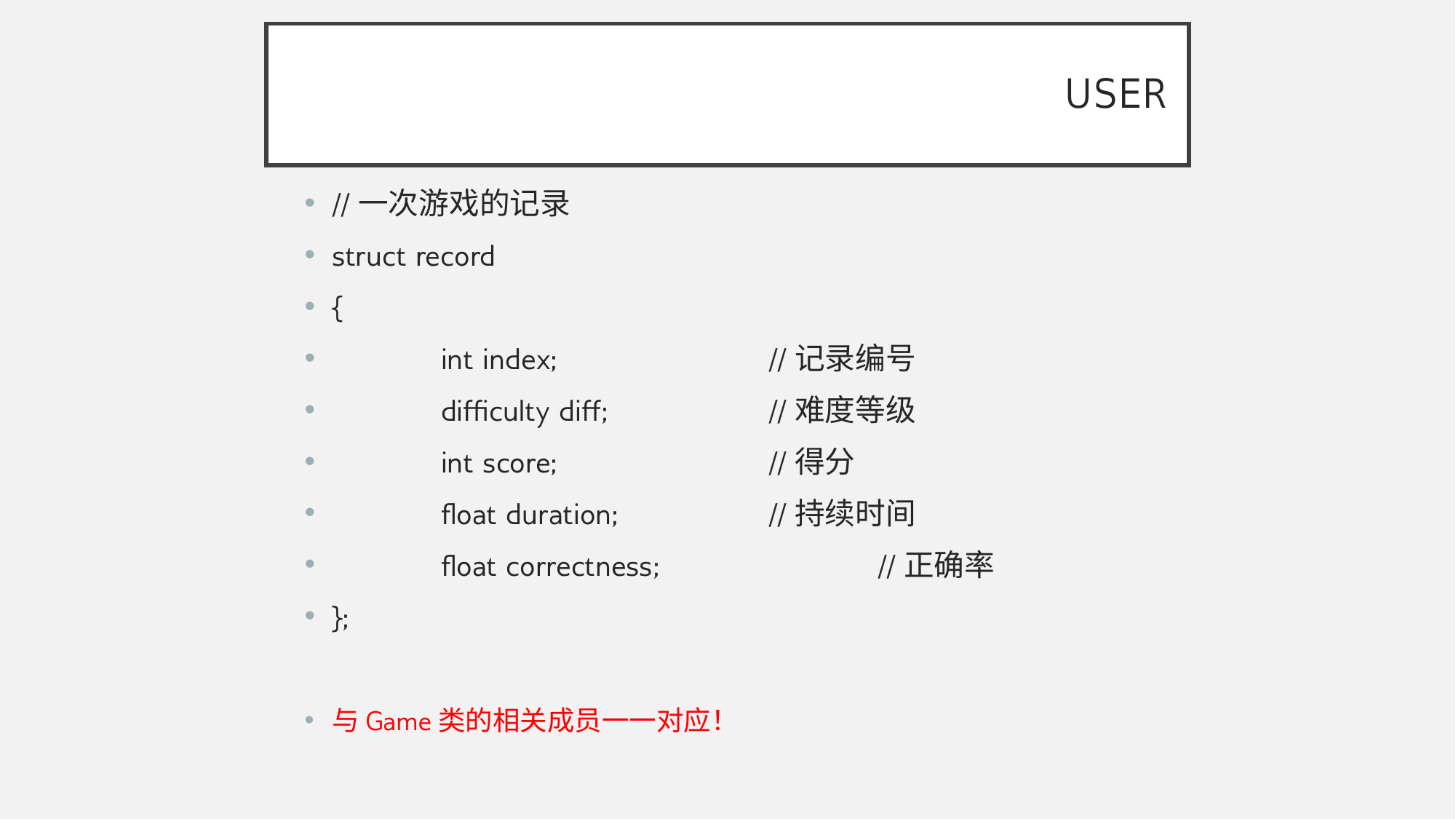

# User
//一次游戏的记录
struct record
{
	int index;		//记录编号
	difficulty diff;		//难度等级
	int score;		//得分
	float duration;		//持续时间
	float correctness;		//正确率
};

与Game类的相关成员一一对应！